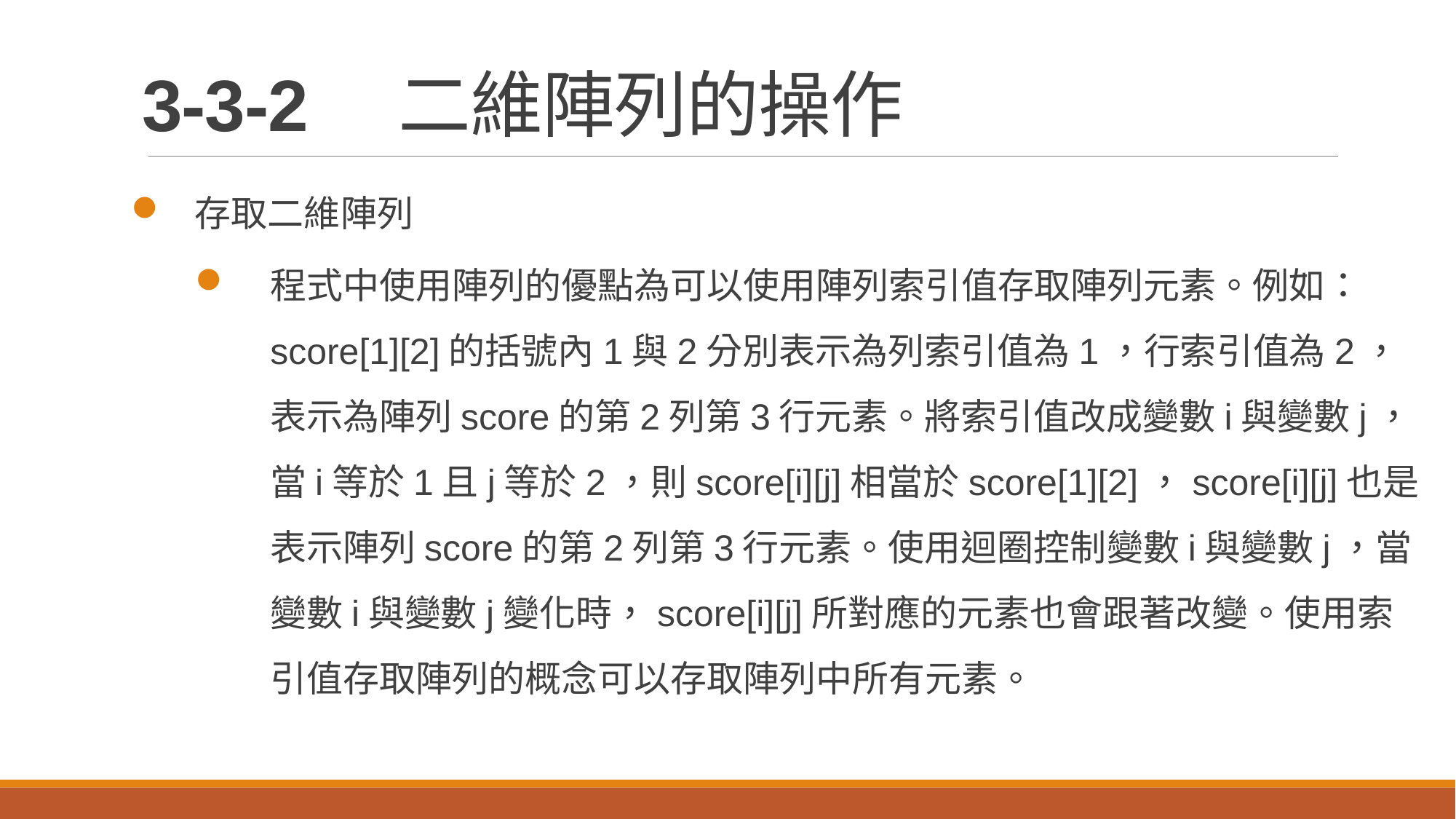

# 3-3-2　二維陣列的操作
存取二維陣列
程式中使用陣列的優點為可以使用陣列索引值存取陣列元素。例如：score[1][2]的括號內1與2分別表示為列索引值為1，行索引值為2，表示為陣列score的第2列第3行元素。將索引值改成變數i與變數j，當i等於1且j等於2，則score[i][j]相當於score[1][2]，score[i][j]也是表示陣列score的第2列第3行元素。使用迴圈控制變數i與變數j，當變數i與變數j變化時，score[i][j]所對應的元素也會跟著改變。使用索引值存取陣列的概念可以存取陣列中所有元素。